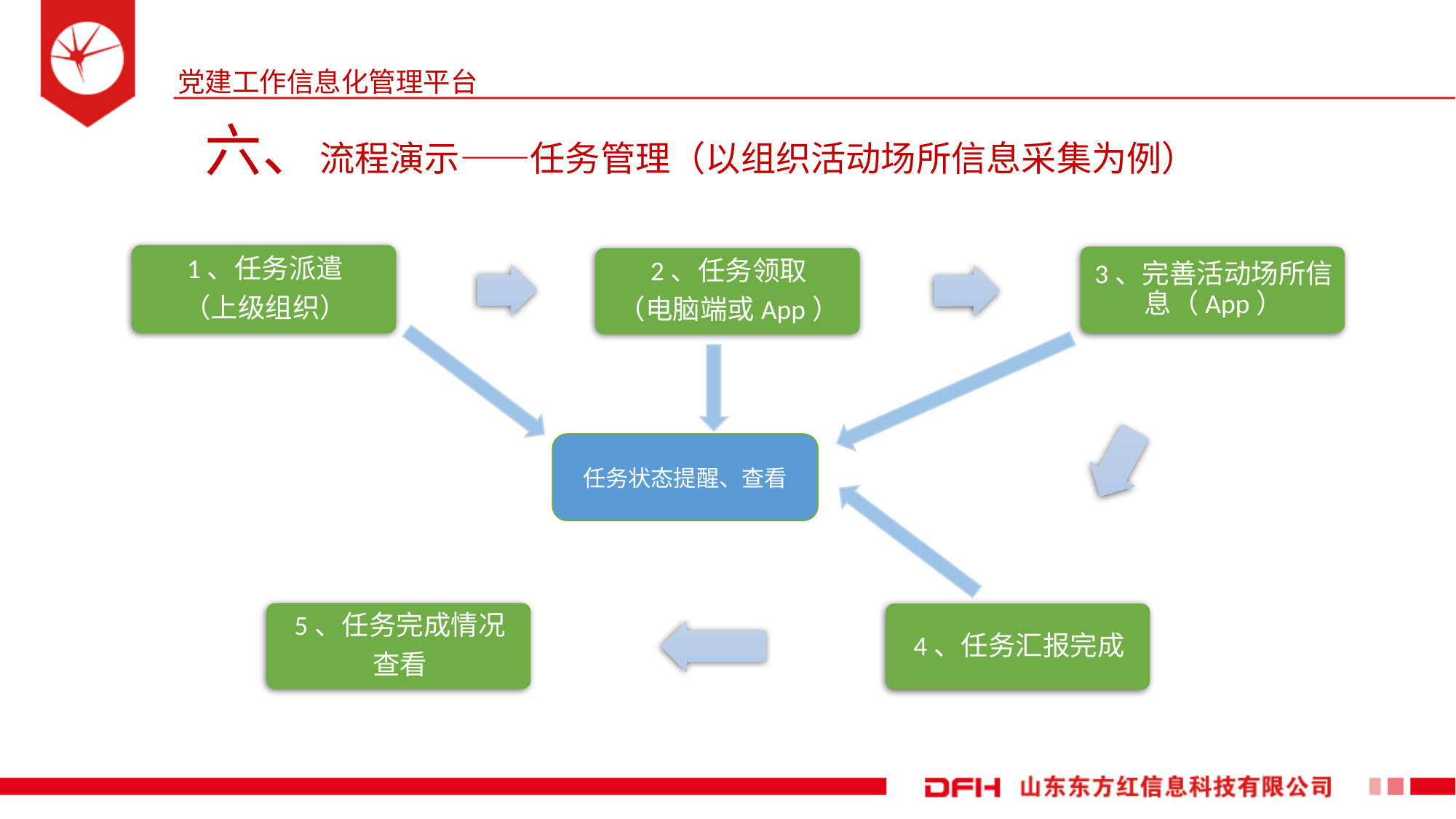

党建工作信息化管理平台
# 六、流程演示——任务管理（以组织活动场所信息采集为例）
1、任务派遣
（上级组织）

2、任务领取
（电脑端或App）

3、完善活动场所信息（App）

4、任务汇报完成

5、任务完成情况
查看

任务状态提醒、查看